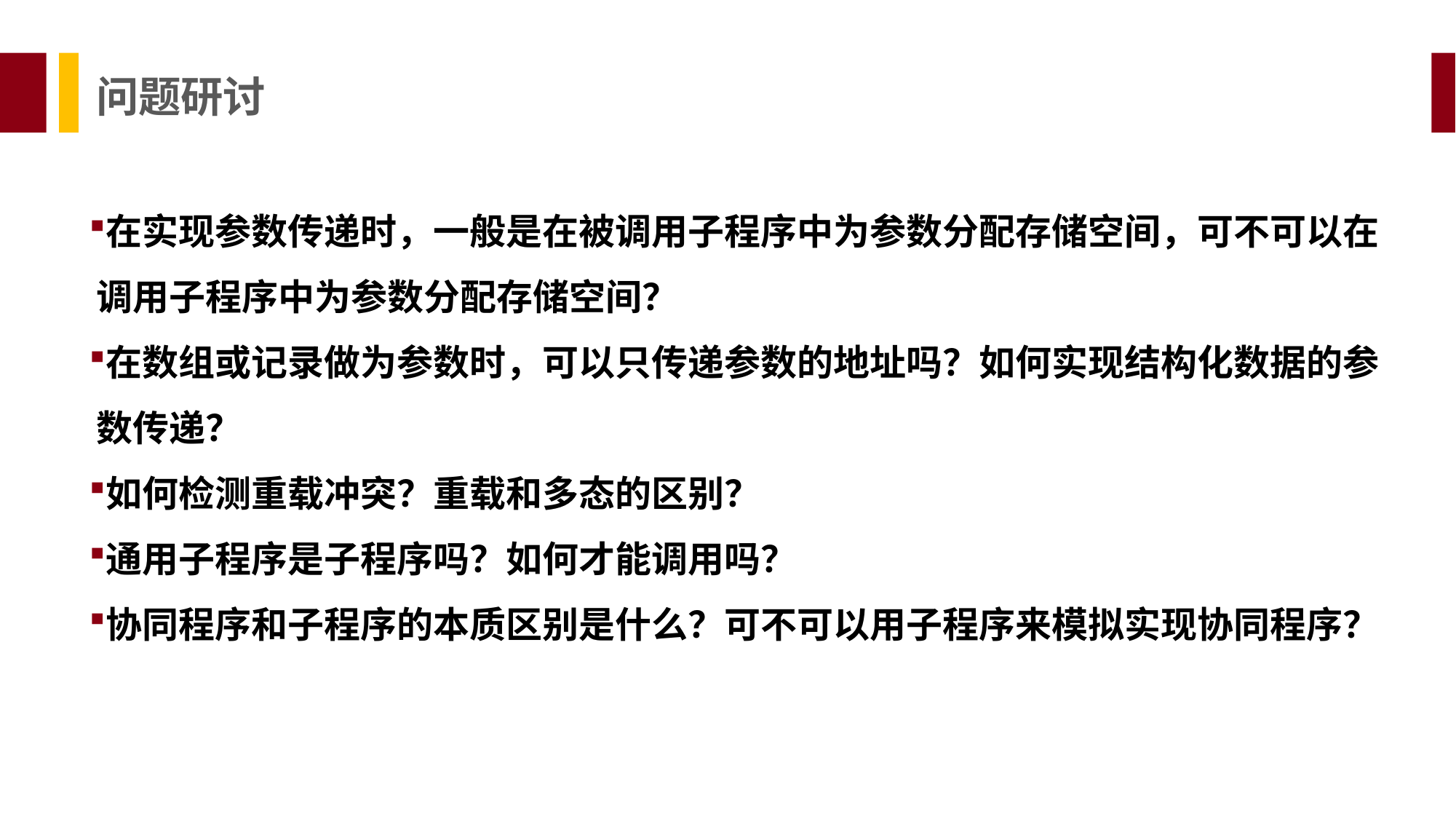

问题研讨
在实现参数传递时，一般是在被调用子程序中为参数分配存储空间，可不可以在调用子程序中为参数分配存储空间？
在数组或记录做为参数时，可以只传递参数的地址吗？如何实现结构化数据的参数传递？
如何检测重载冲突？重载和多态的区别？
通用子程序是子程序吗？如何才能调用吗？
协同程序和子程序的本质区别是什么？可不可以用子程序来模拟实现协同程序？